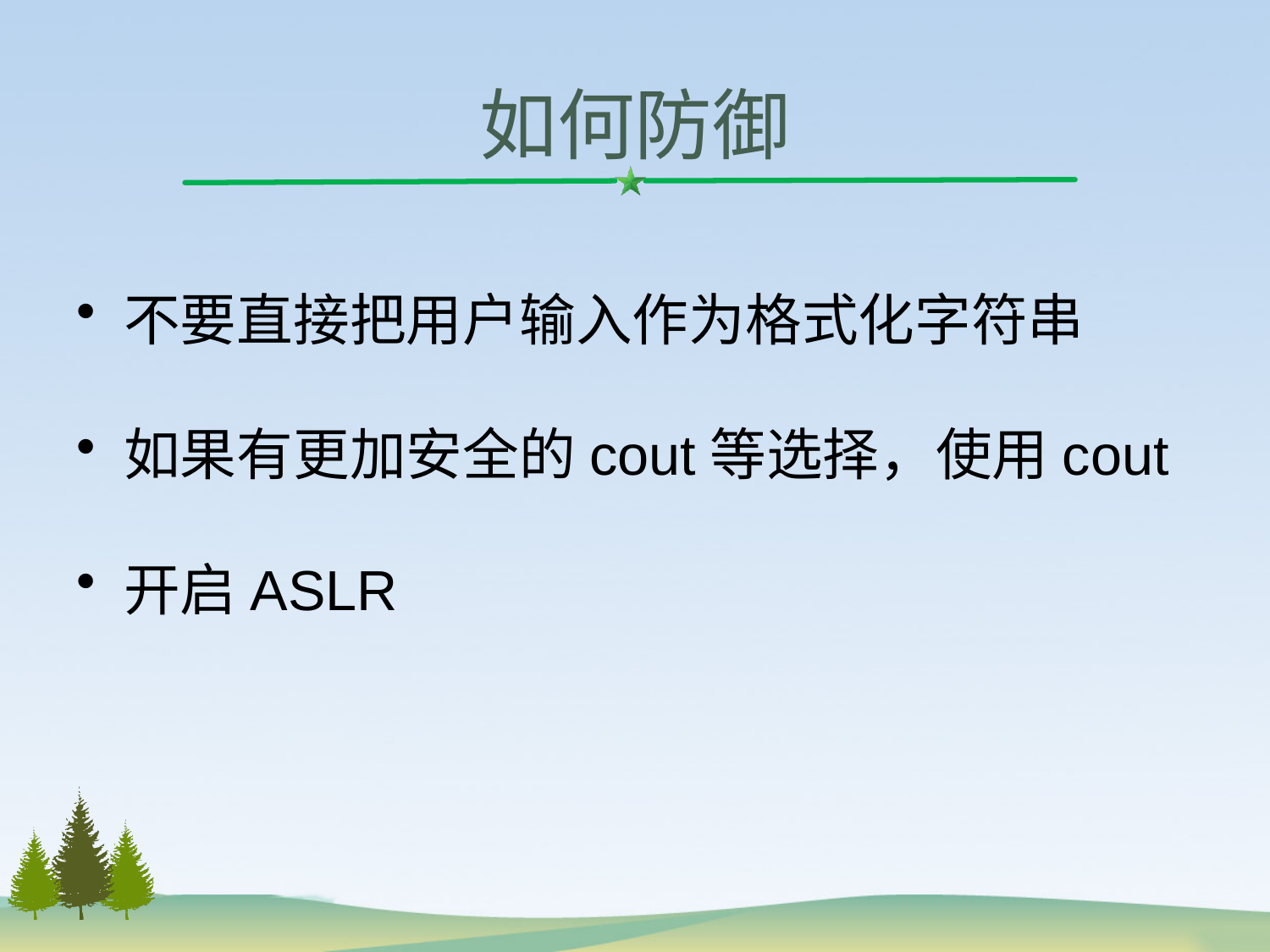

# 如何防御

不要直接把用户输入作为格式化字符串
如果有更加安全的cout等选择，使用cout
开启ASLR
16